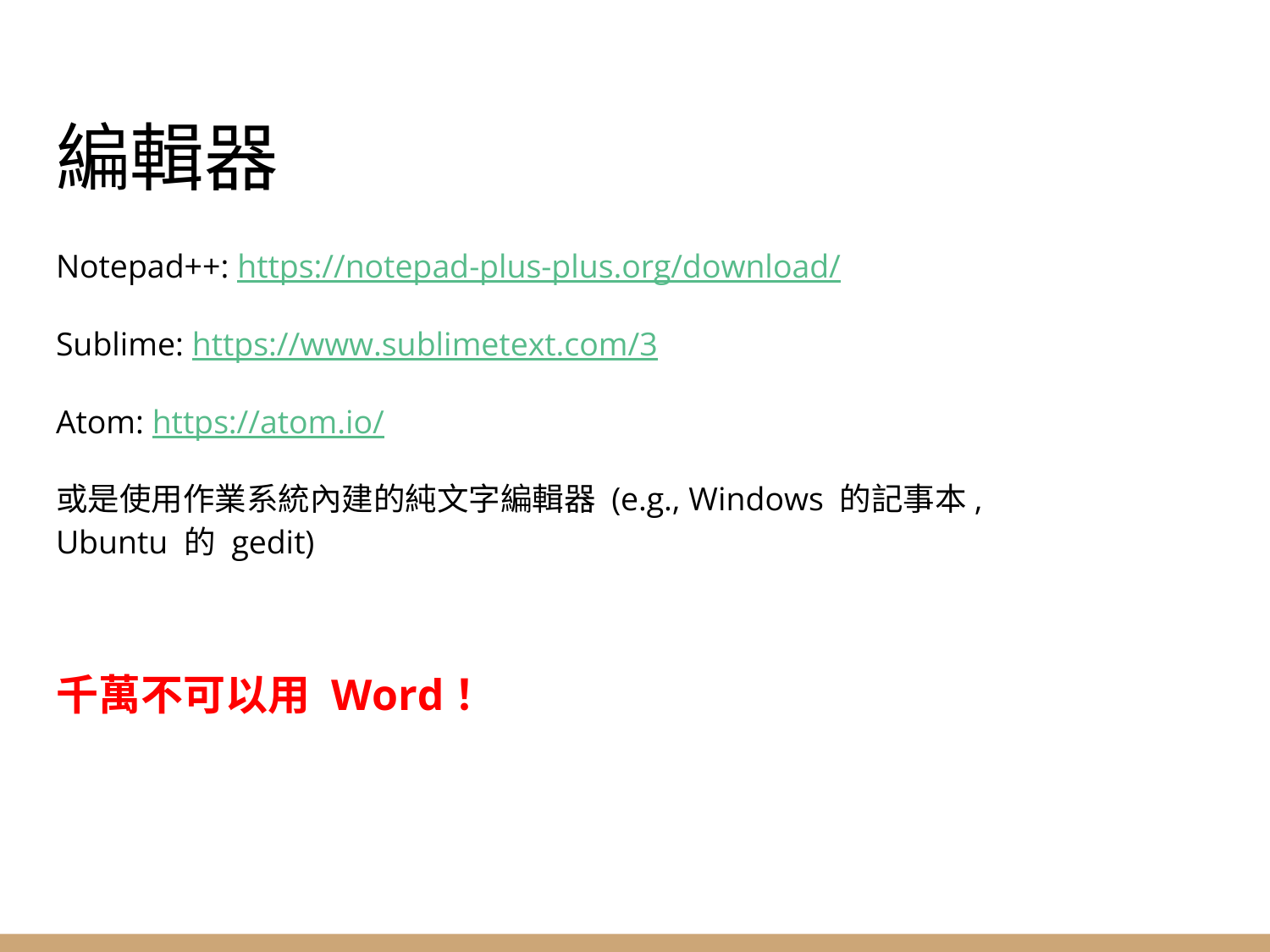

# 編輯器
Notepad++: https://notepad-plus-plus.org/download/
Sublime: https://www.sublimetext.com/3
Atom: https://atom.io/
或是使用作業系統內建的純文字編輯器 (e.g., Windows 的記事本, Ubuntu 的 gedit)

千萬不可以用 Word！